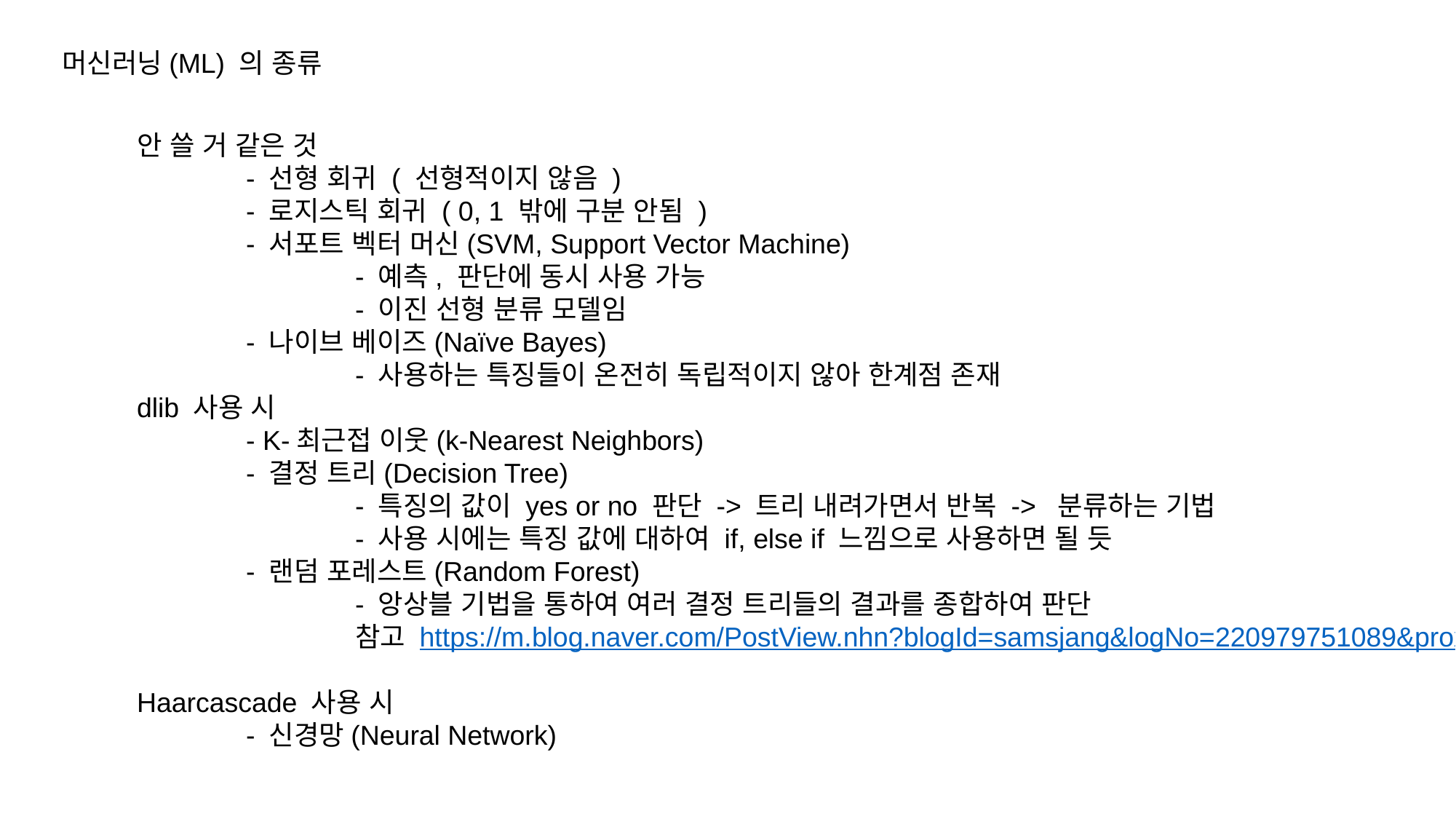

머신러닝(ML) 의 종류
안 쓸 거 같은 것
	- 선형 회귀 ( 선형적이지 않음 )
	- 로지스틱 회귀 ( 0, 1 밖에 구분 안됨 )
	- 서포트 벡터 머신(SVM, Support Vector Machine)
		- 예측, 판단에 동시 사용 가능
		- 이진 선형 분류 모델임
	- 나이브 베이즈(Naïve Bayes)
		- 사용하는 특징들이 온전히 독립적이지 않아 한계점 존재
dlib 사용 시
	- K-최근접 이웃(k-Nearest Neighbors)
	- 결정 트리(Decision Tree)
		- 특징의 값이 yes or no 판단 -> 트리 내려가면서 반복 ->  분류하는 기법
		- 사용 시에는 특징 값에 대하여 if, else if 느낌으로 사용하면 될 듯
	- 랜덤 포레스트(Random Forest)
		- 앙상블 기법을 통하여 여러 결정 트리들의 결과를 종합하여 판단
		참고 https://m.blog.naver.com/PostView.nhn?blogId=samsjang&logNo=220979751089&proxyReferer=https%3A%2F%2Fwww.google.com%2F

Haarcascade 사용 시
	- 신경망(Neural Network)